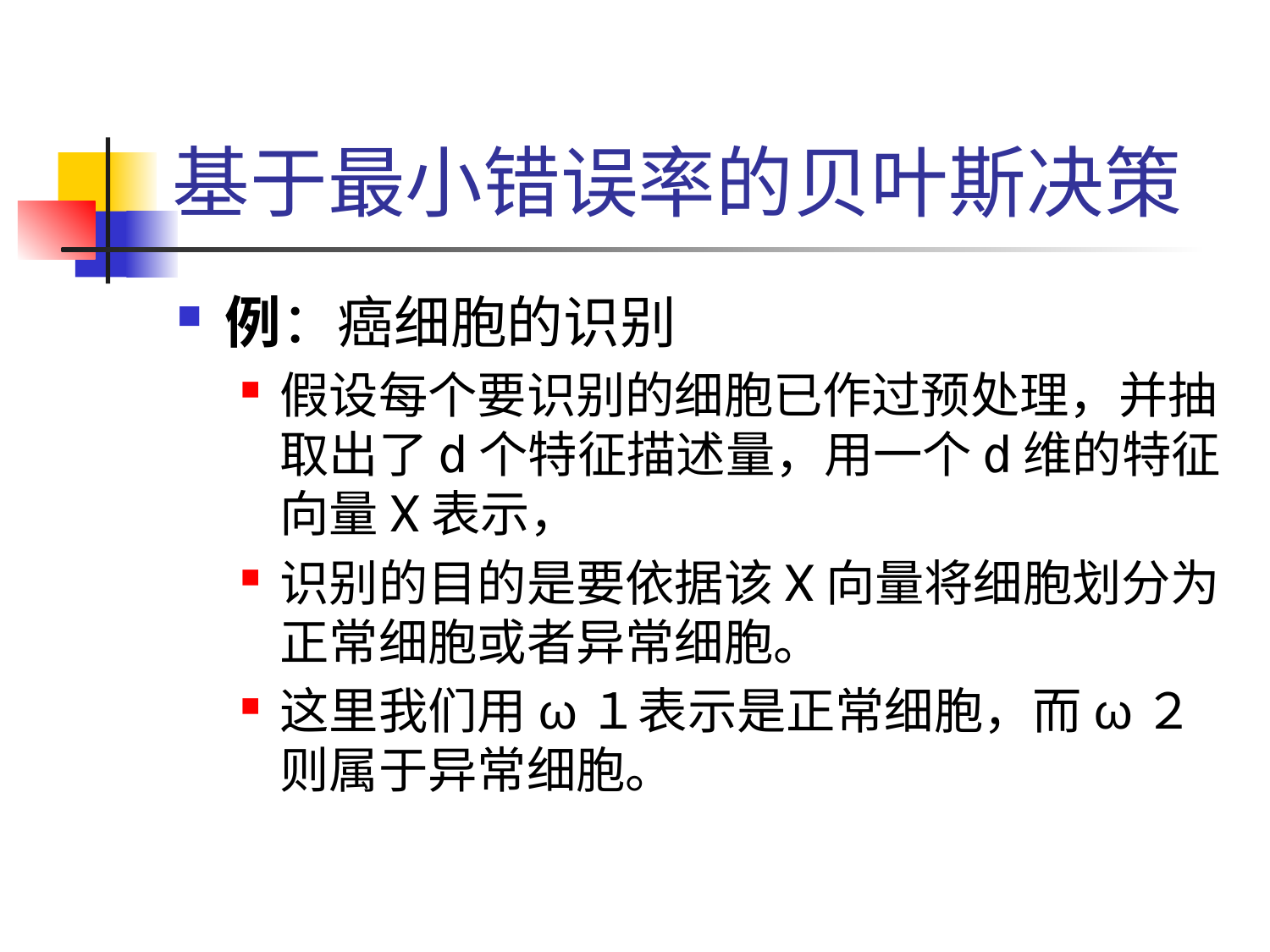

# 基于最小错误率的贝叶斯决策
例：癌细胞的识别
假设每个要识别的细胞已作过预处理，并抽取出了d个特征描述量，用一个d维的特征向量X表示，
识别的目的是要依据该X向量将细胞划分为正常细胞或者异常细胞。
这里我们用ω１表示是正常细胞，而ω２则属于异常细胞。